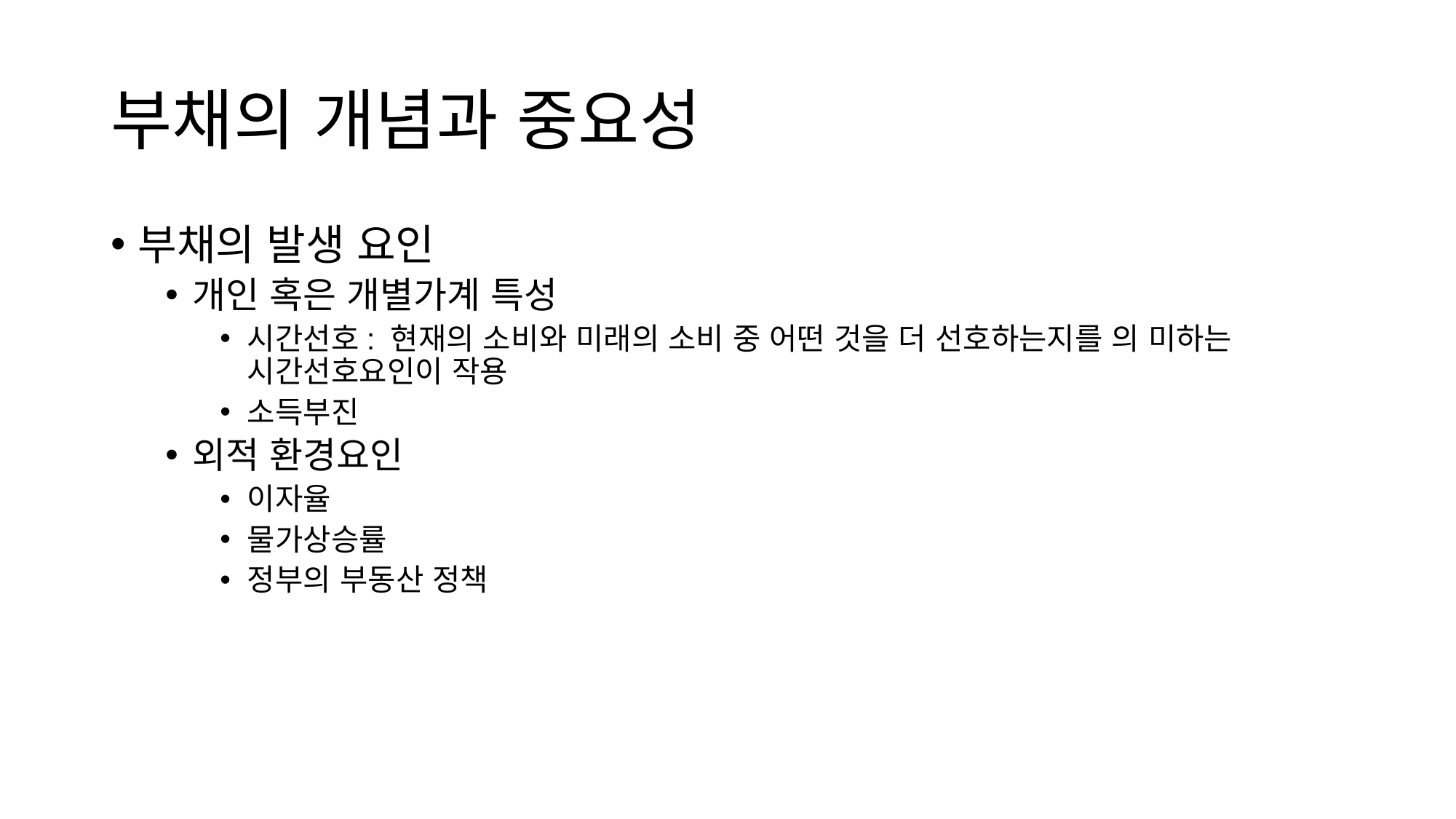

# 부채의 개념과 중요성
부채의 발생 요인
개인 혹은 개별가계 특성
시간선호: 현재의 소비와 미래의 소비 중 어떤 것을 더 선호하는지를 의 미하는 시간선호요인이 작용
소득부진
외적 환경요인
이자율
물가상승률
정부의 부동산 정책